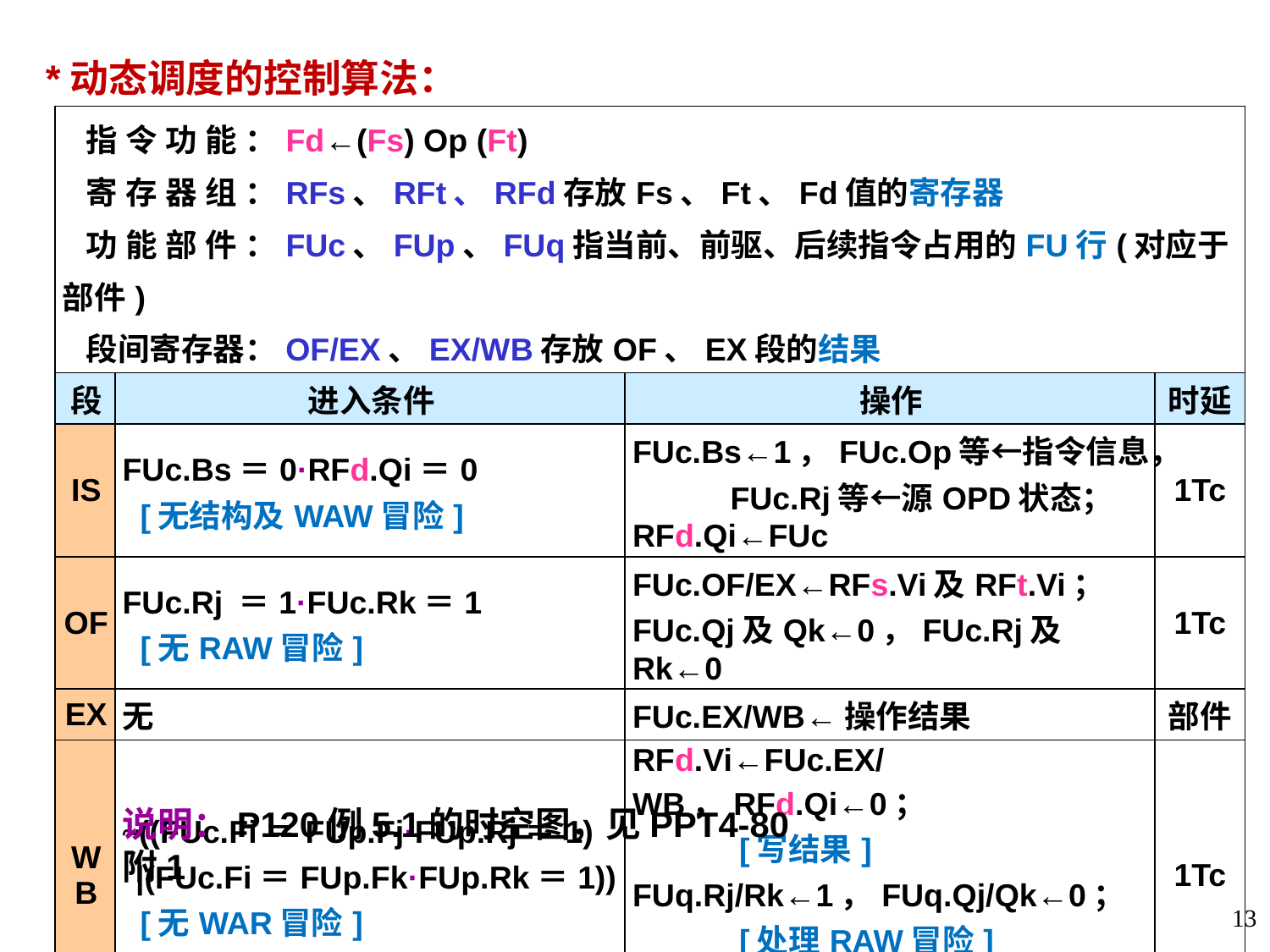

*动态调度的控制算法：
| 指令功能：Fd←(Fs) Op (Ft) 寄存器组：RFs、RFt、RFd存放Fs、Ft、Fd值的寄存器 功能部件：FUc、FUp、FUq指当前、前驱、后续指令占用的FU行(对应于部件) 段间寄存器：OF/EX、EX/WB存放OF、EX段的结果 |  |  |  |
| --- | --- | --- | --- |
| 段 | 进入条件 | 操作 | 时延 |
| IS | FUc.Bs＝0·RFd.Qi＝0 [无结构及WAW冒险] | FUc.Bs←1，FUc.Op等←指令信息， FUc.Rj等←源OPD状态； RFd.Qi←FUc | 1Tc |
| OF | FUc.Rj ＝1·FUc.Rk＝1 [无RAW冒险] | FUc.OF/EX←RFs.Vi及RFt.Vi； FUc.Qj及Qk←0，FUc.Rj及Rk←0 | 1Tc |
| EX | 无 | FUc.EX/WB←操作结果 | 部件 |
| WB | ~((FUc.Fi＝FUp.Fj·FUp.Rj＝1) |(FUc.Fi＝FUp.Fk·FUp.Rk＝1)) [无WAR冒险] | RFd.Vi←FUc.EX/WB，RFd.Qi←0； [写结果] FUq.Rj/Rk←1，FUq.Qj/Qk←0； [处理RAW冒险] FUc.Bs←0 [释放部件] | 1Tc |
说明：P120例5.1的时空图，见PPT4-80附1
.
13